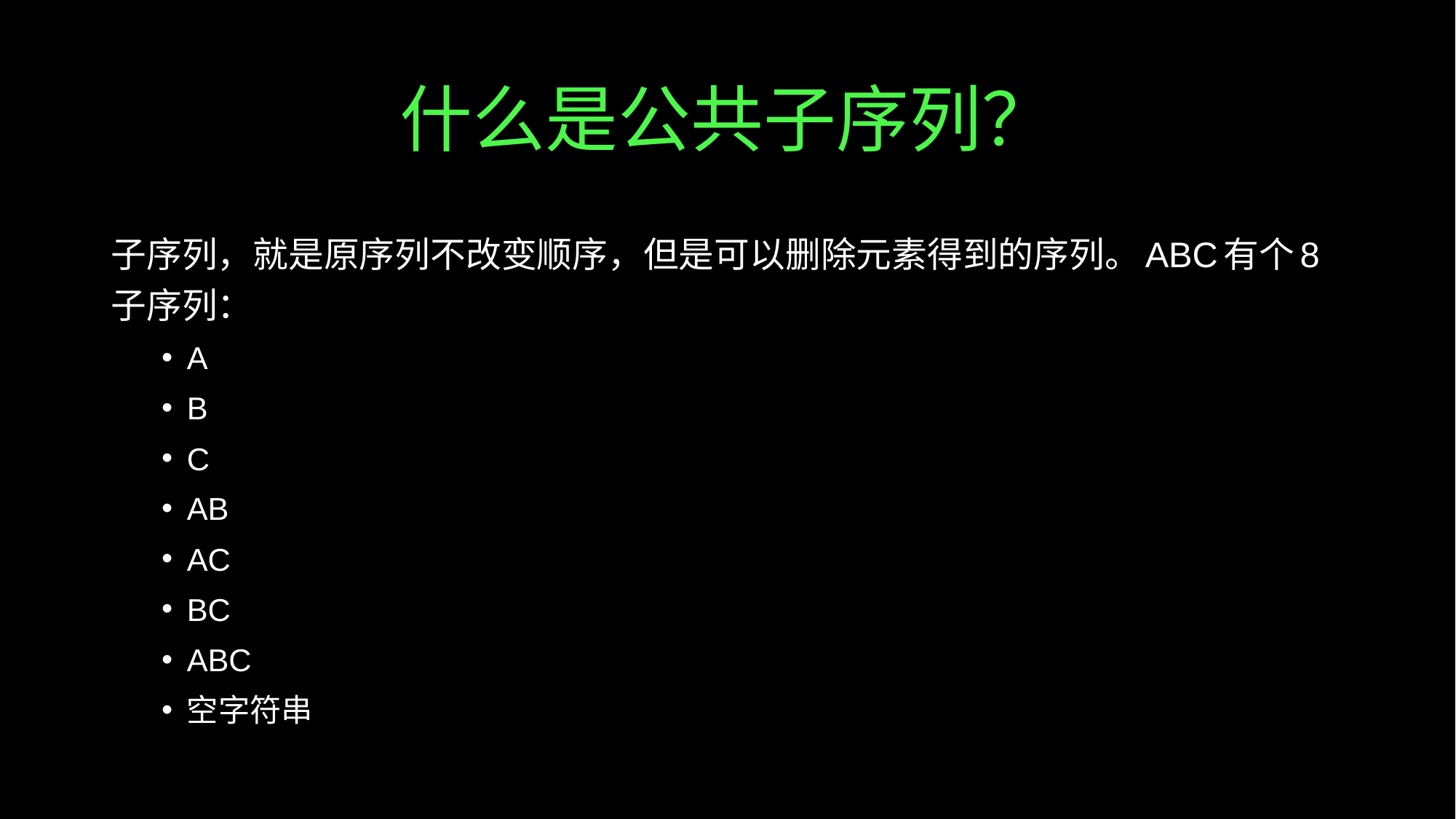

# 什么是公共子序列？
子序列，就是原序列不改变顺序，但是可以删除元素得到的序列。ABC有个8子序列：
A
B
C
AB
AC
BC
ABC
空字符串